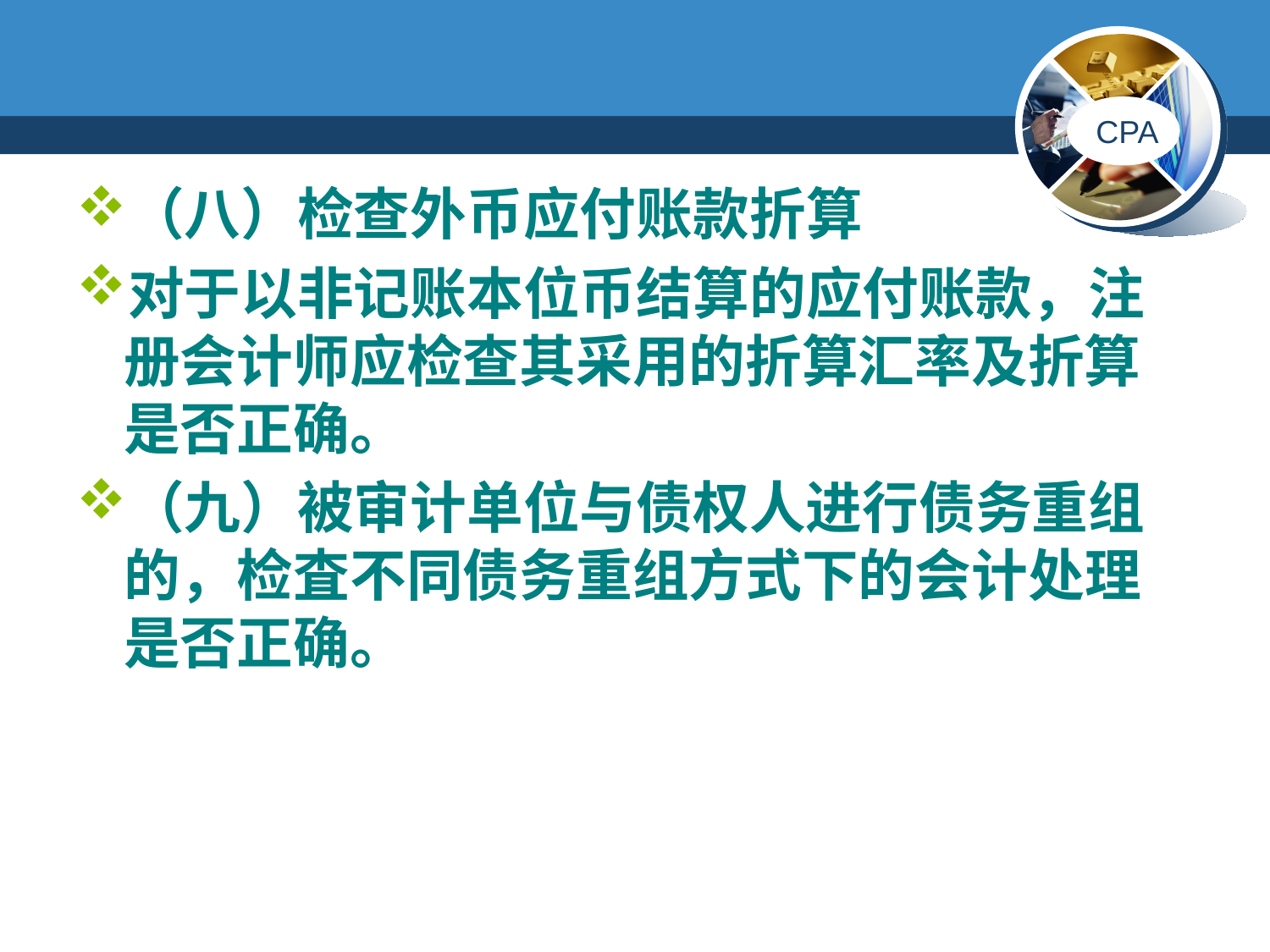

#
（八）检查外币应付账款折算
对于以非记账本位币结算的应付账款，注册会计师应检查其采用的折算汇率及折算是否正确。
（九）被审计单位与债权人进行债务重组的，检査不同债务重组方式下的会计处理是否正确。